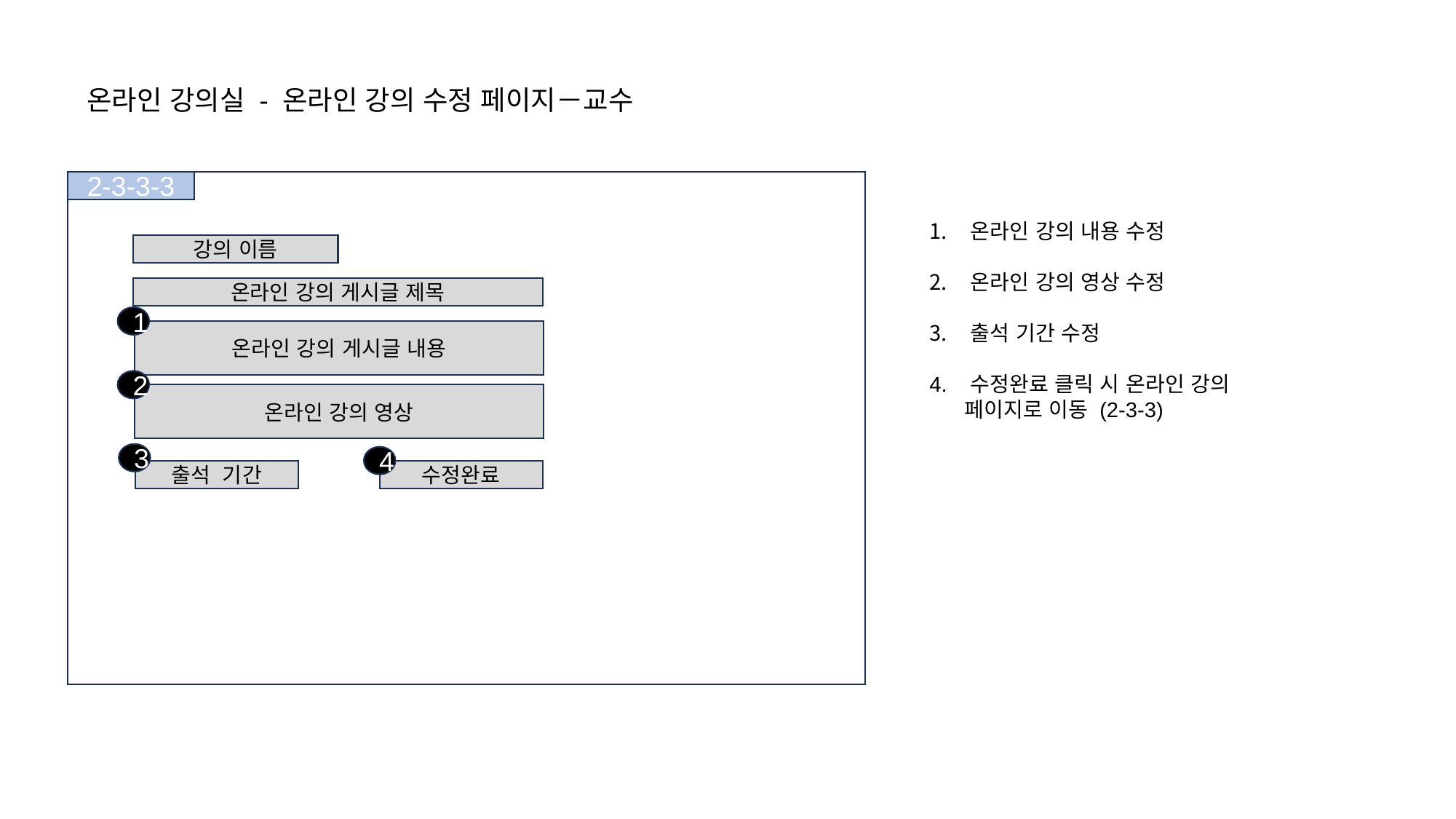

온라인 강의실 - 온라인 강의 수정 페이지－교수

2-3-3-3

온라인 강의 내용 수정

온라인 강의 영상 수정

출석 기간 수정

4.   수정완료 클릭 시 온라인 강의
     페이지로 이동 (2-3-3)
강의 이름
온라인 강의 게시글 제목
1
온라인 강의 게시글 내용
2
온라인 강의 영상
3
4
출석  기간
수정완료